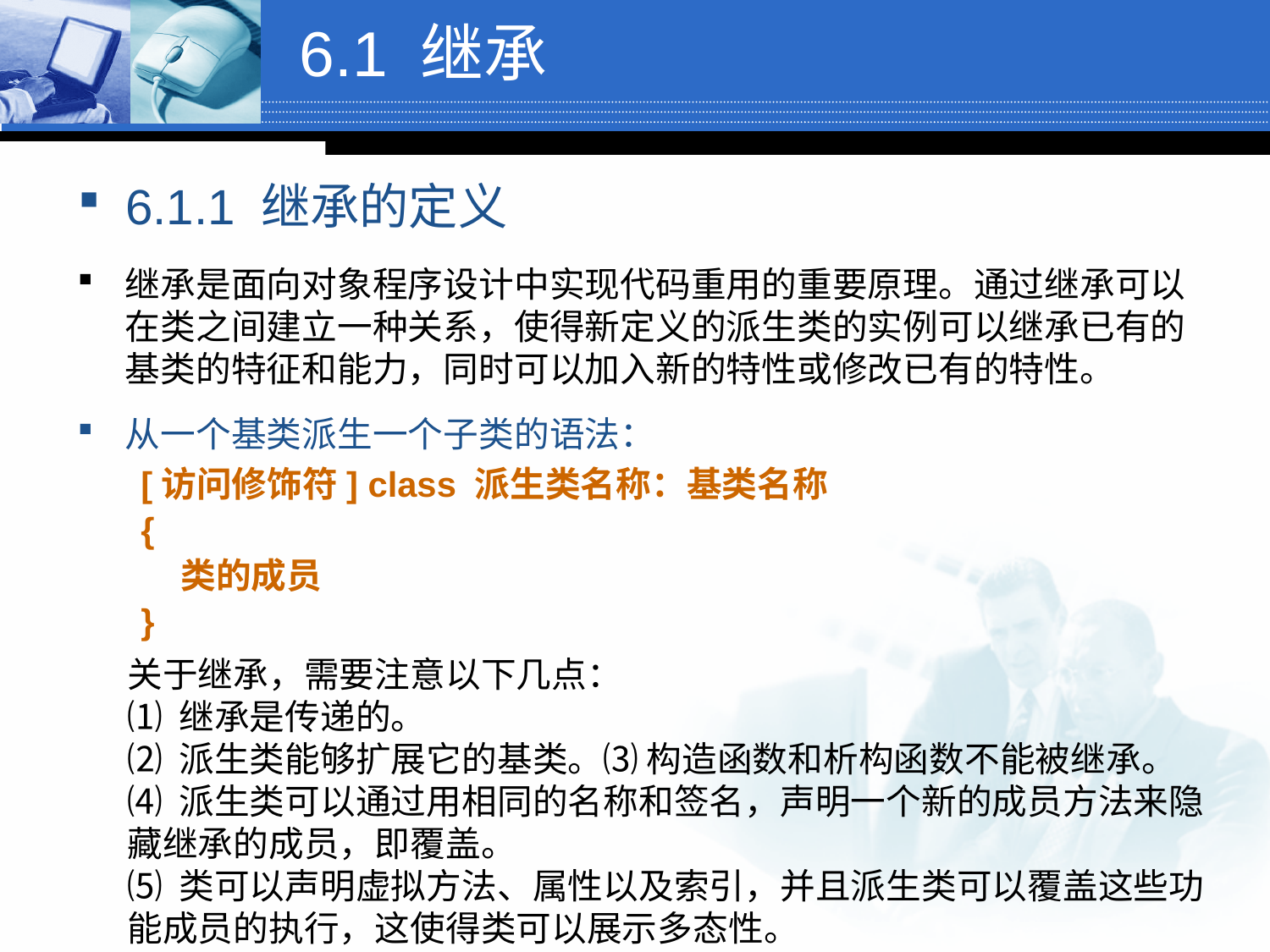

# 6.1 继承
6.1.1 继承的定义
继承是面向对象程序设计中实现代码重用的重要原理。通过继承可以在类之间建立一种关系，使得新定义的派生类的实例可以继承已有的基类的特征和能力，同时可以加入新的特性或修改已有的特性。
从一个基类派生一个子类的语法：
[访问修饰符] class 派生类名称：基类名称
{
	类的成员
}
关于继承，需要注意以下几点：
⑴ 继承是传递的。
⑵ 派生类能够扩展它的基类。⑶ 构造函数和析构函数不能被继承。
⑷ 派生类可以通过用相同的名称和签名，声明一个新的成员方法来隐藏继承的成员，即覆盖。
⑸ 类可以声明虚拟方法、属性以及索引，并且派生类可以覆盖这些功能成员的执行，这使得类可以展示多态性。